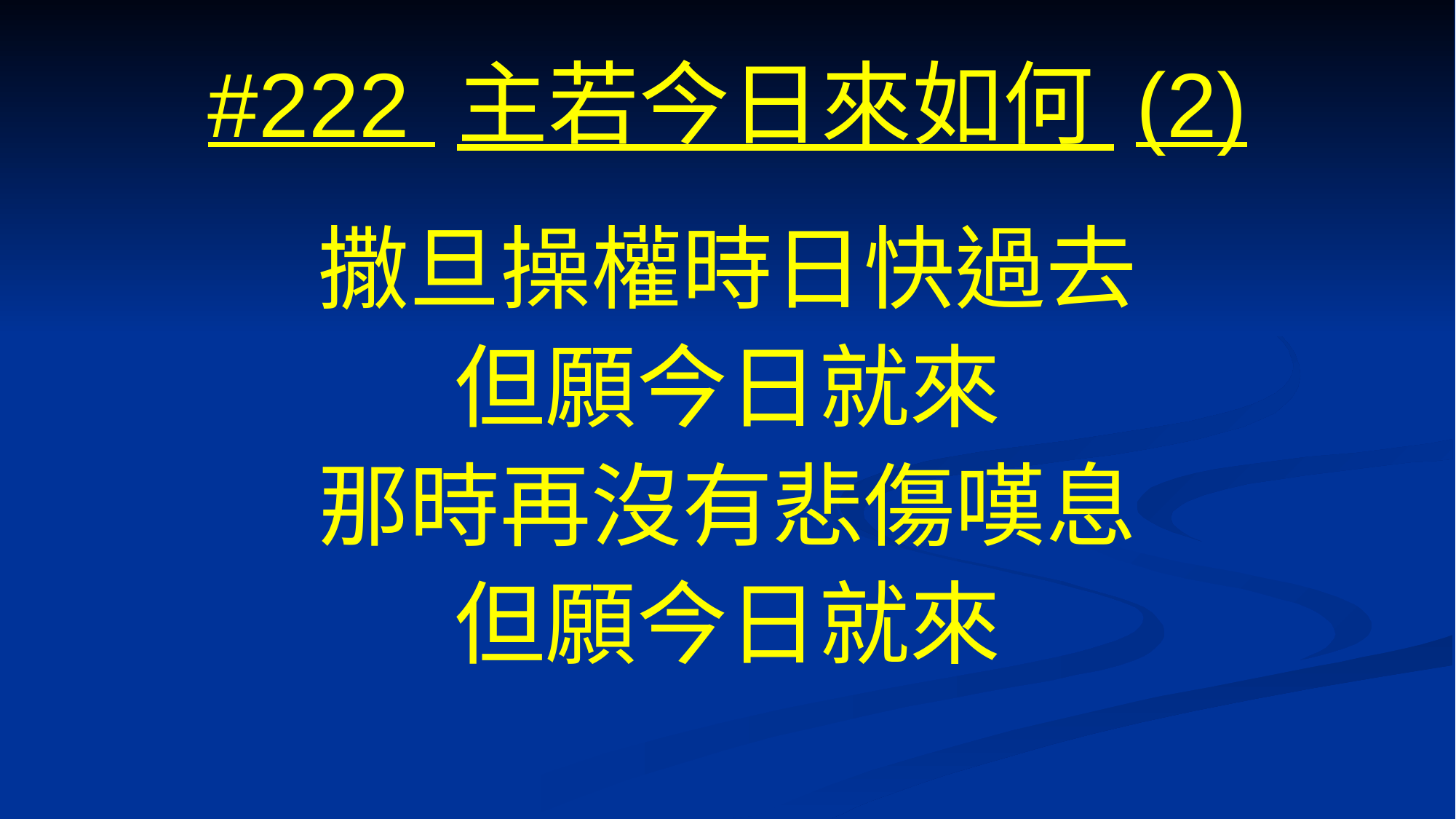

# #222 主若今日來如何 (2)
撒旦操權時日快過去
但願今日就來
那時再沒有悲傷嘆息
但願今日就來